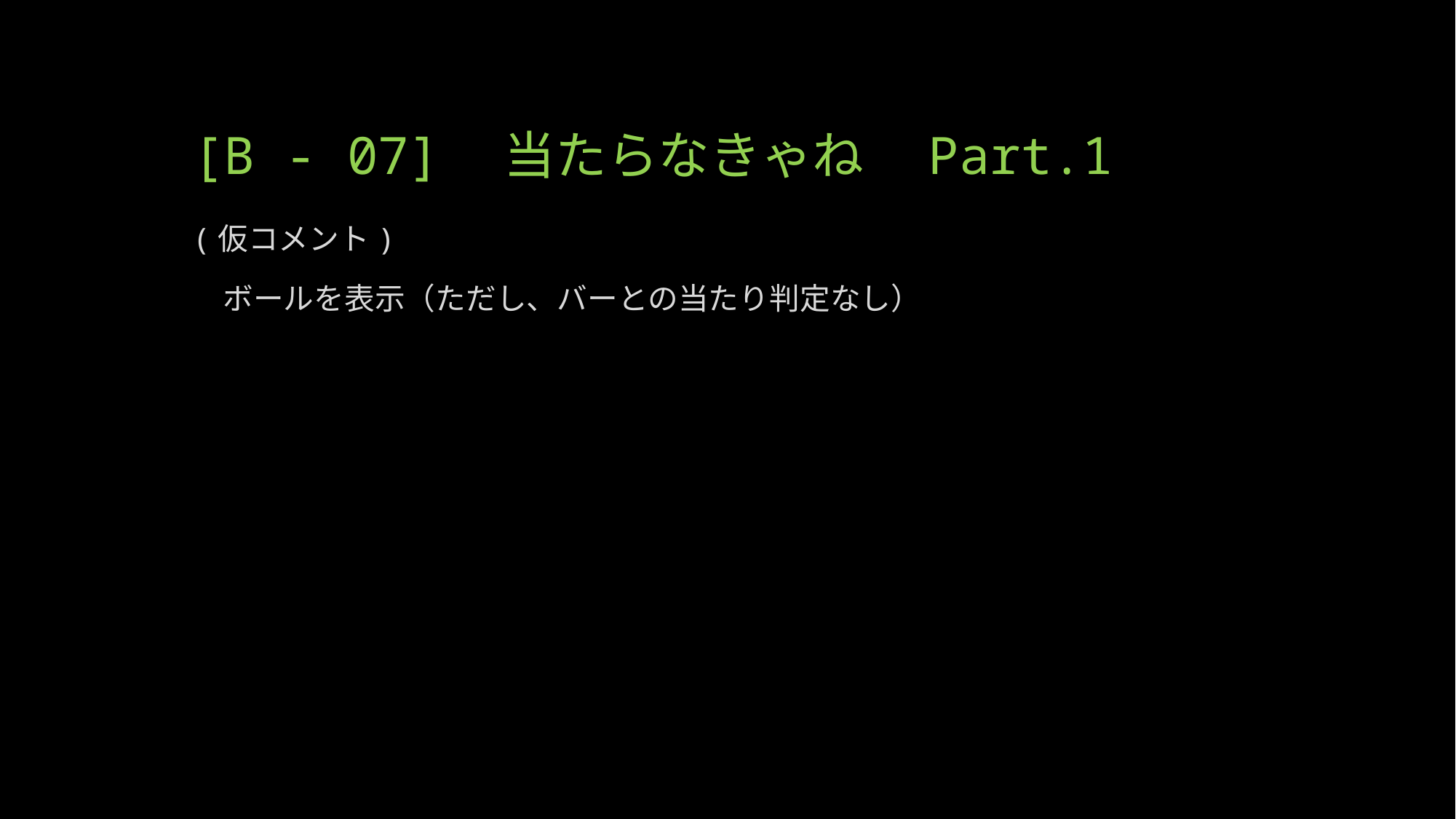

# [B - 07]　当たらなきゃね　Part.1
(仮コメント)
　ボールを表示（ただし、バーとの当たり判定なし）